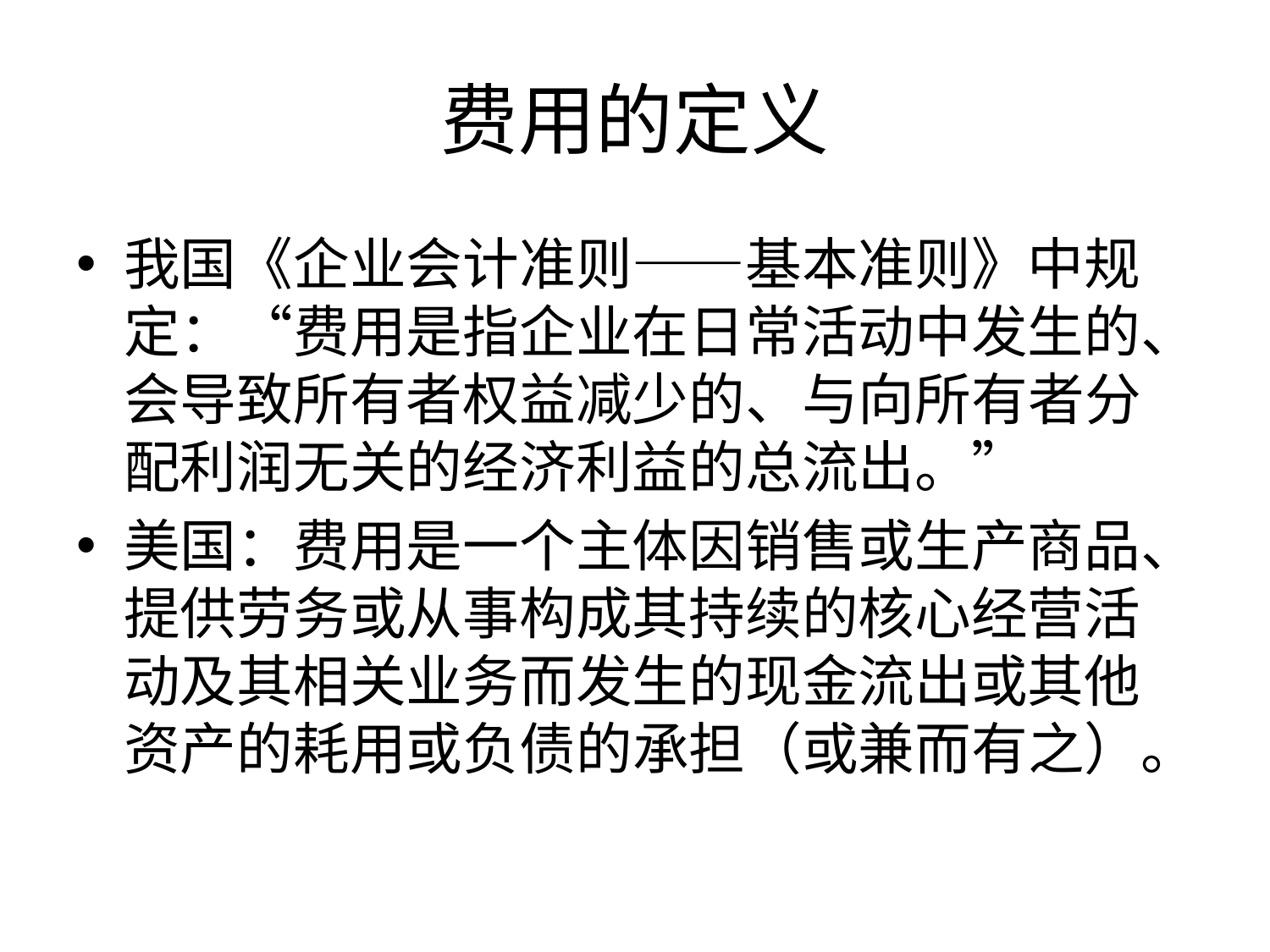

# 费用的定义
我国《企业会计准则——基本准则》中规定：“费用是指企业在日常活动中发生的、会导致所有者权益减少的、与向所有者分配利润无关的经济利益的总流出。”
美国：费用是一个主体因销售或生产商品、提供劳务或从事构成其持续的核心经营活动及其相关业务而发生的现金流出或其他资产的耗用或负债的承担（或兼而有之）。